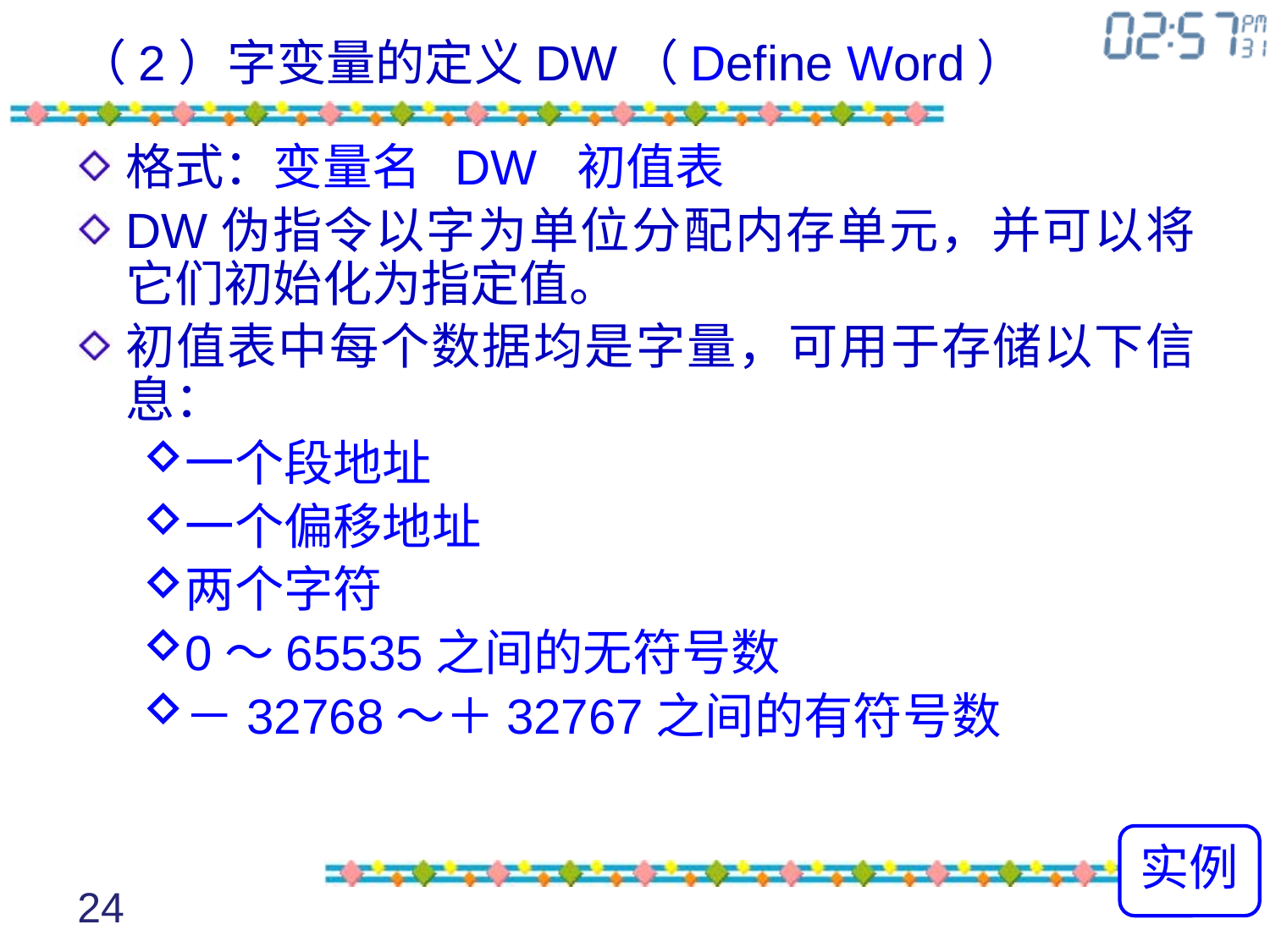

# （2）字变量的定义DW（Define Word）
格式：变量名  DW  初值表
DW伪指令以字为单位分配内存单元，并可以将它们初始化为指定值。
初值表中每个数据均是字量，可用于存储以下信息：
一个段地址
一个偏移地址
两个字符
0～65535之间的无符号数
－32768～＋32767之间的有符号数
实例